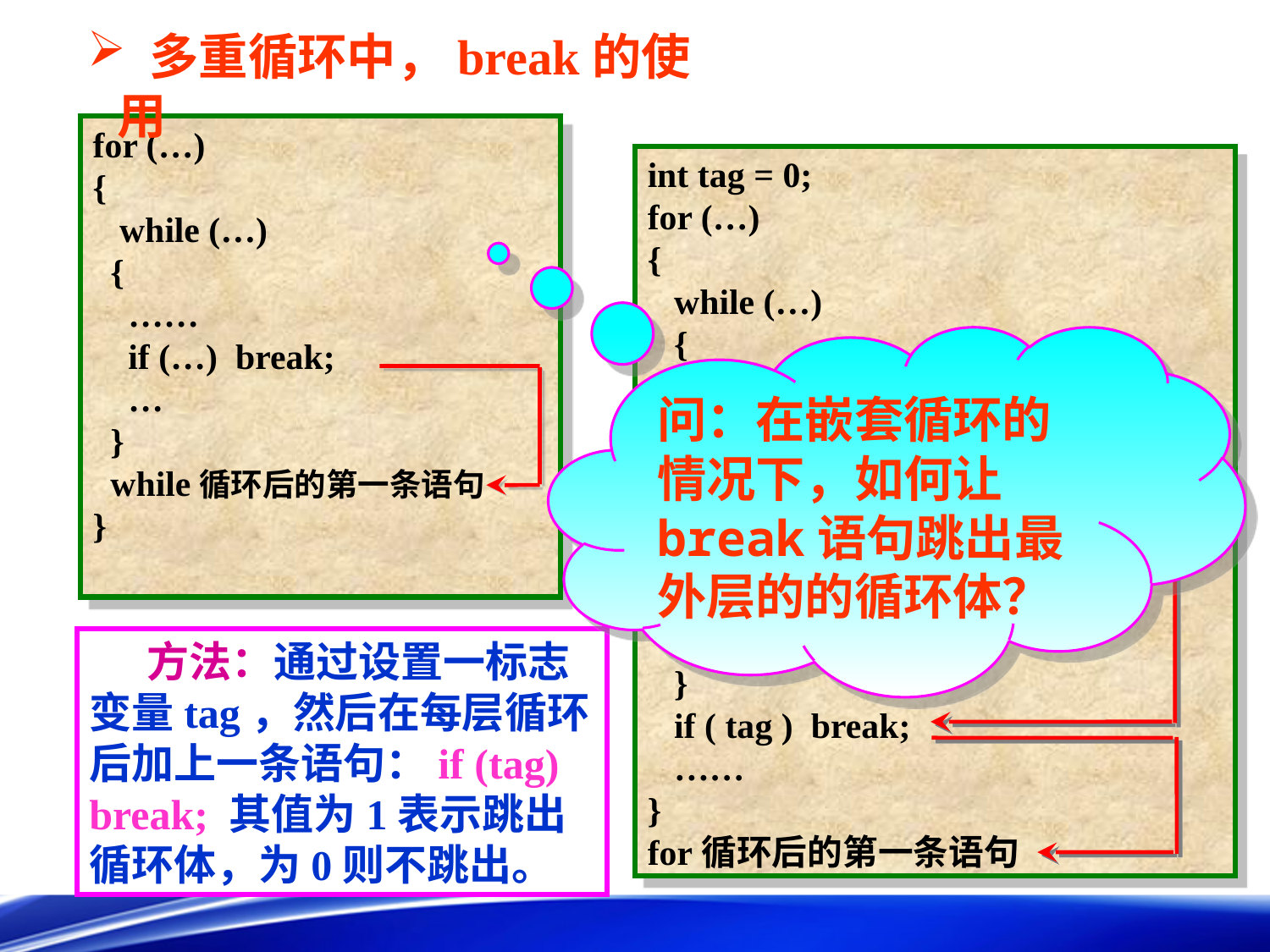

多重循环中，break的使用
for (…)
{
   while (…)
  {
    ……
    if (…)  break;
    …
  }
  while循环后的第一条语句
}
int tag = 0;
for (…)
{
   while (…)
   {
      ……
      if (…)
      {
        tag = 1;
        break;
      }
      ……
   }
   if ( tag )  break;
   ……
}
for循环后的第一条语句
问：在嵌套循环的情况下，如何让break语句跳出最外层的的循环体？

     方法：通过设置一标志变量tag，然后在每层循环后加上一条语句：if (tag) break; 其值为1表示跳出循环体，为0则不跳出。